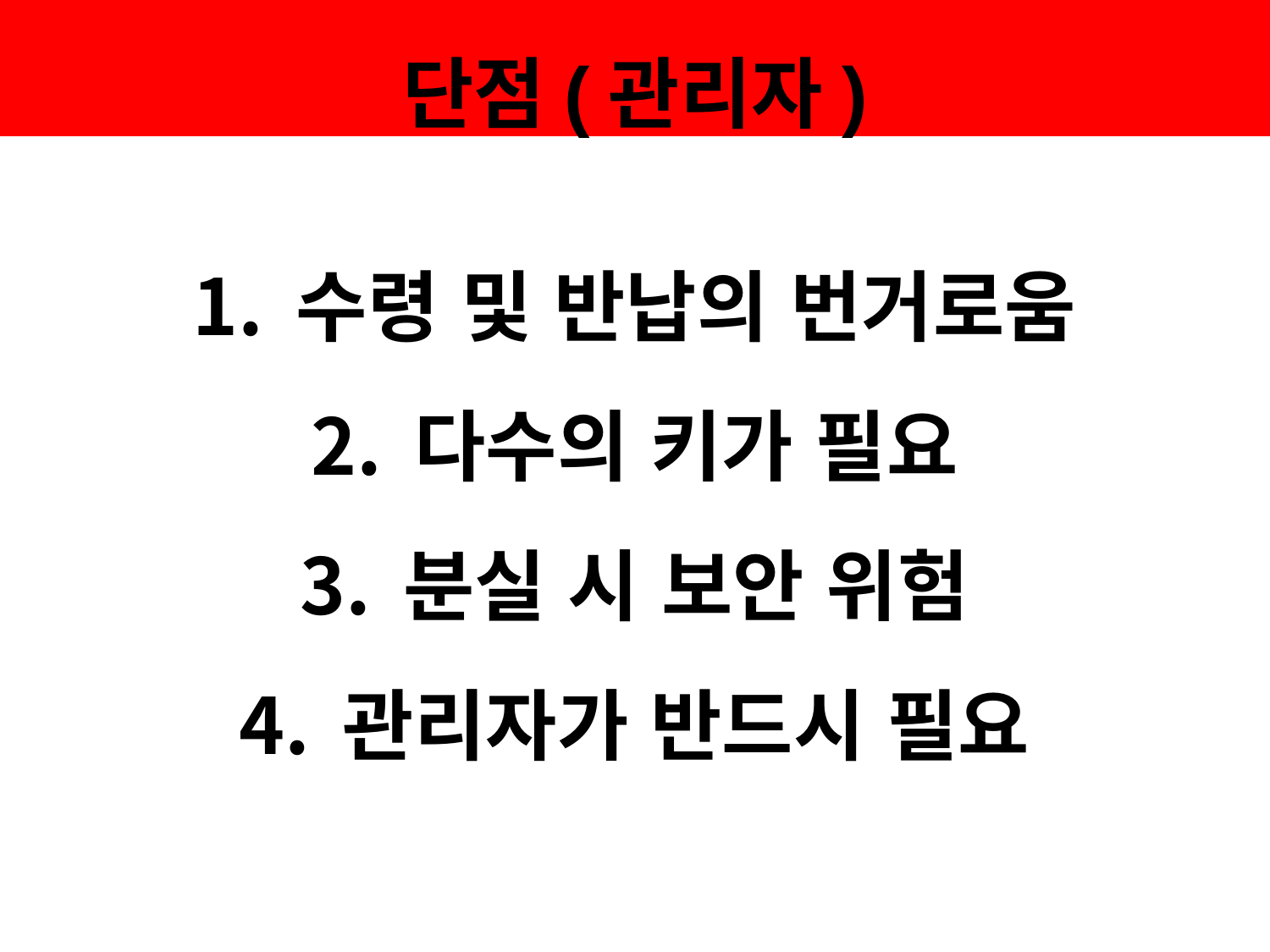

# 단점(관리자)
수령 및 반납의 번거로움
다수의 키가 필요
분실 시 보안 위험
관리자가 반드시 필요